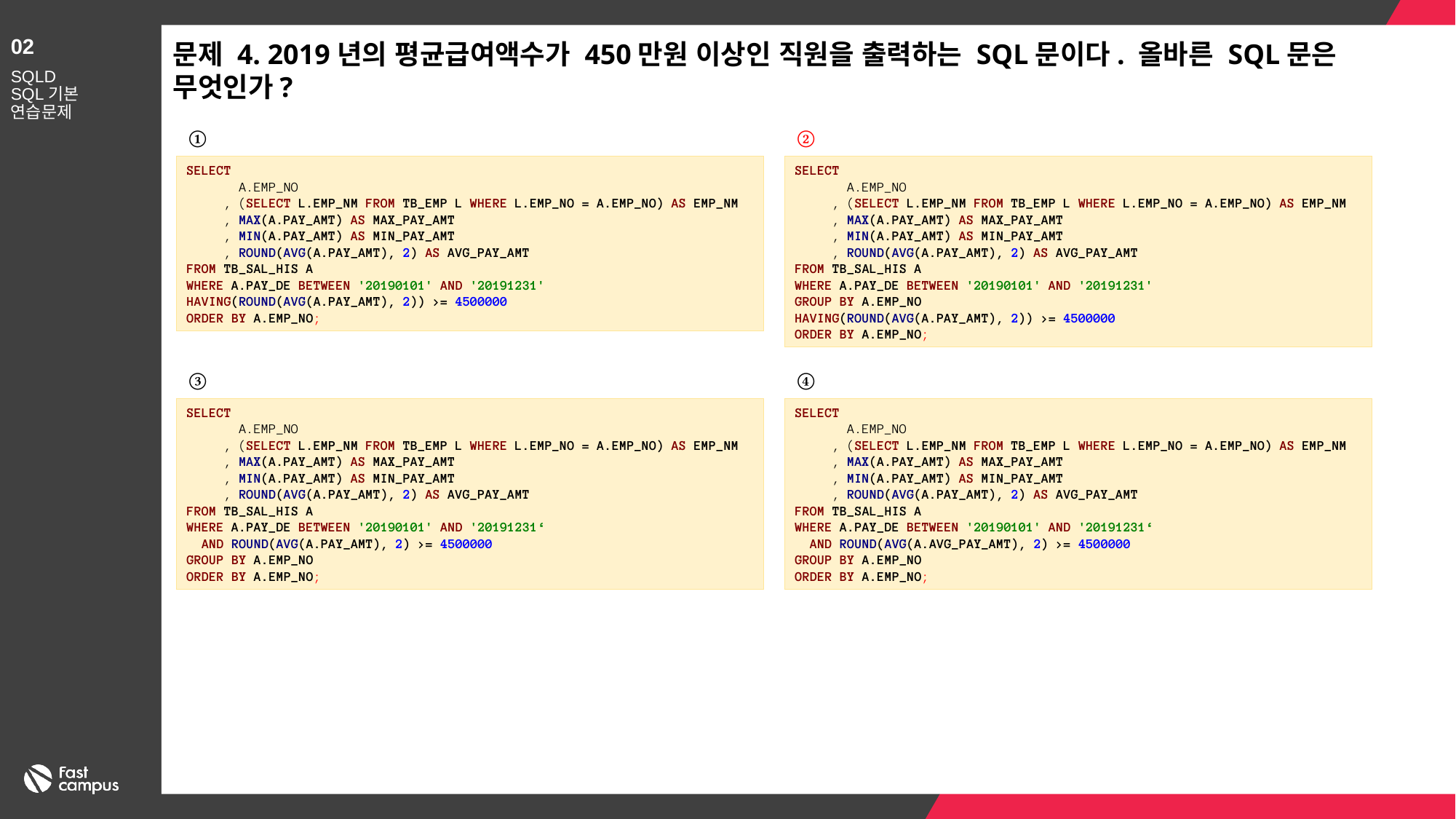

02
문제 4. 2019년의 평균급여액수가 450만원 이상인 직원을 출력하는 SQL문이다. 올바른 SQL문은 무엇인가?
SQLD
SQL기본
연습문제
①
②
SELECT
       A.EMP_NO
     , (SELECT L.EMP_NM FROM TB_EMP L WHERE L.EMP_NO = A.EMP_NO) AS EMP_NM
     , MAX(A.PAY_AMT) AS MAX_PAY_AMT
     , MIN(A.PAY_AMT) AS MIN_PAY_AMT
     , ROUND(AVG(A.PAY_AMT), 2) AS AVG_PAY_AMT
FROM TB_SAL_HIS A
WHERE A.PAY_DE BETWEEN '20190101' AND '20191231'
HAVING(ROUND(AVG(A.PAY_AMT), 2)) >= 4500000
ORDER BY A.EMP_NO;
SELECT
       A.EMP_NO
     , (SELECT L.EMP_NM FROM TB_EMP L WHERE L.EMP_NO = A.EMP_NO) AS EMP_NM
     , MAX(A.PAY_AMT) AS MAX_PAY_AMT
     , MIN(A.PAY_AMT) AS MIN_PAY_AMT
     , ROUND(AVG(A.PAY_AMT), 2) AS AVG_PAY_AMT
FROM TB_SAL_HIS A
WHERE A.PAY_DE BETWEEN '20190101' AND '20191231'
GROUP BY A.EMP_NO
HAVING(ROUND(AVG(A.PAY_AMT), 2)) >= 4500000
ORDER BY A.EMP_NO;
③
④
SELECT
       A.EMP_NO
     , (SELECT L.EMP_NM FROM TB_EMP L WHERE L.EMP_NO = A.EMP_NO) AS EMP_NM
     , MAX(A.PAY_AMT) AS MAX_PAY_AMT
     , MIN(A.PAY_AMT) AS MIN_PAY_AMT
     , ROUND(AVG(A.PAY_AMT), 2) AS AVG_PAY_AMT
FROM TB_SAL_HIS A
WHERE A.PAY_DE BETWEEN '20190101' AND '20191231‘
  AND ROUND(AVG(A.PAY_AMT), 2) >= 4500000
GROUP BY A.EMP_NO
ORDER BY A.EMP_NO;
SELECT
       A.EMP_NO
     , (SELECT L.EMP_NM FROM TB_EMP L WHERE L.EMP_NO = A.EMP_NO) AS EMP_NM
     , MAX(A.PAY_AMT) AS MAX_PAY_AMT
     , MIN(A.PAY_AMT) AS MIN_PAY_AMT
     , ROUND(AVG(A.PAY_AMT), 2) AS AVG_PAY_AMT
FROM TB_SAL_HIS A
WHERE A.PAY_DE BETWEEN '20190101' AND '20191231‘
  AND ROUND(AVG(A.AVG_PAY_AMT), 2) >= 4500000
GROUP BY A.EMP_NO
ORDER BY A.EMP_NO;